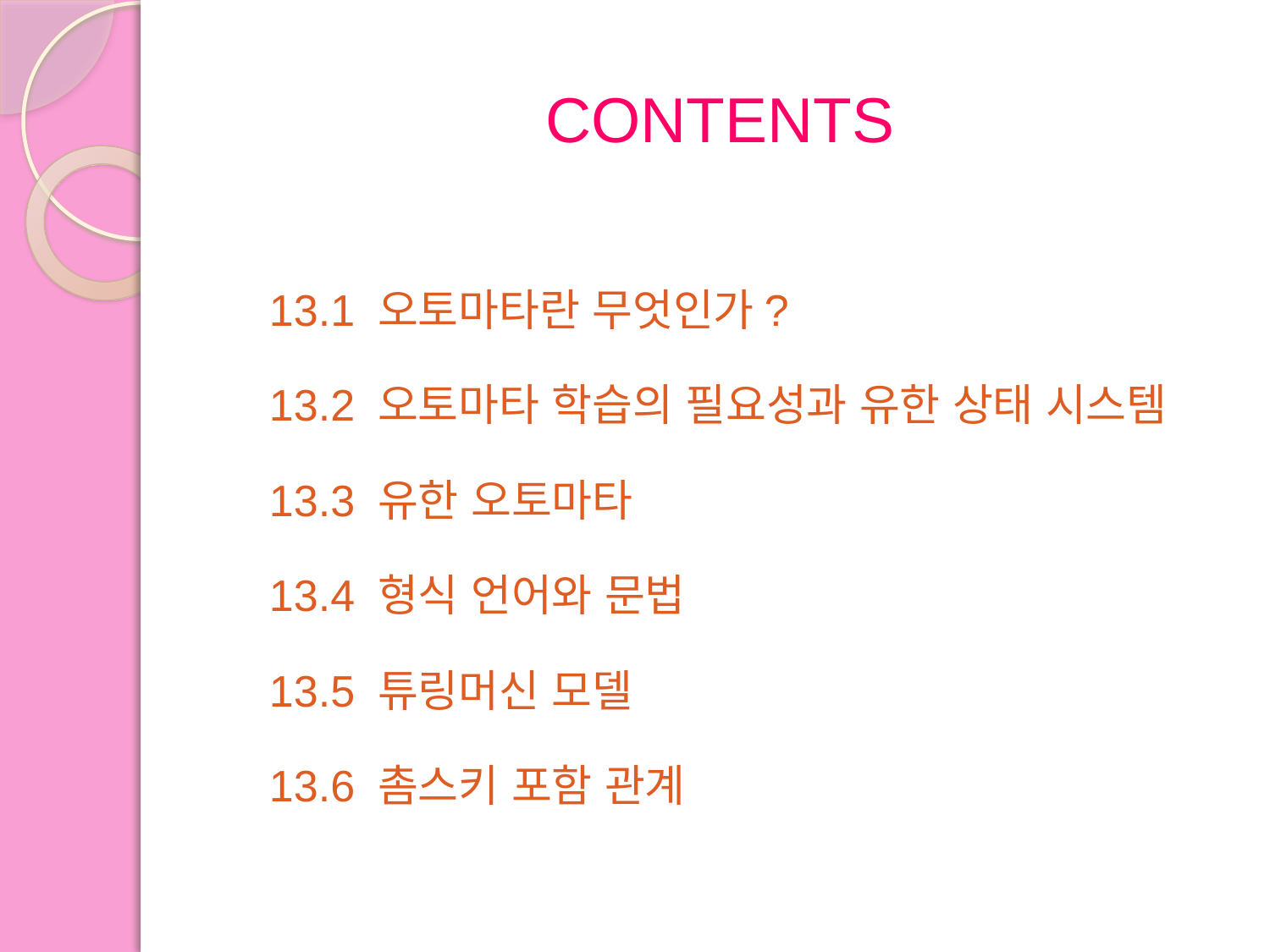

# CONTENTS
13.1 오토마타란 무엇인가?

13.2 오토마타 학습의 필요성과 유한 상태 시스템

13.3 유한 오토마타

13.4 형식 언어와 문법

13.5 튜링머신 모델

13.6 촘스키 포함 관계